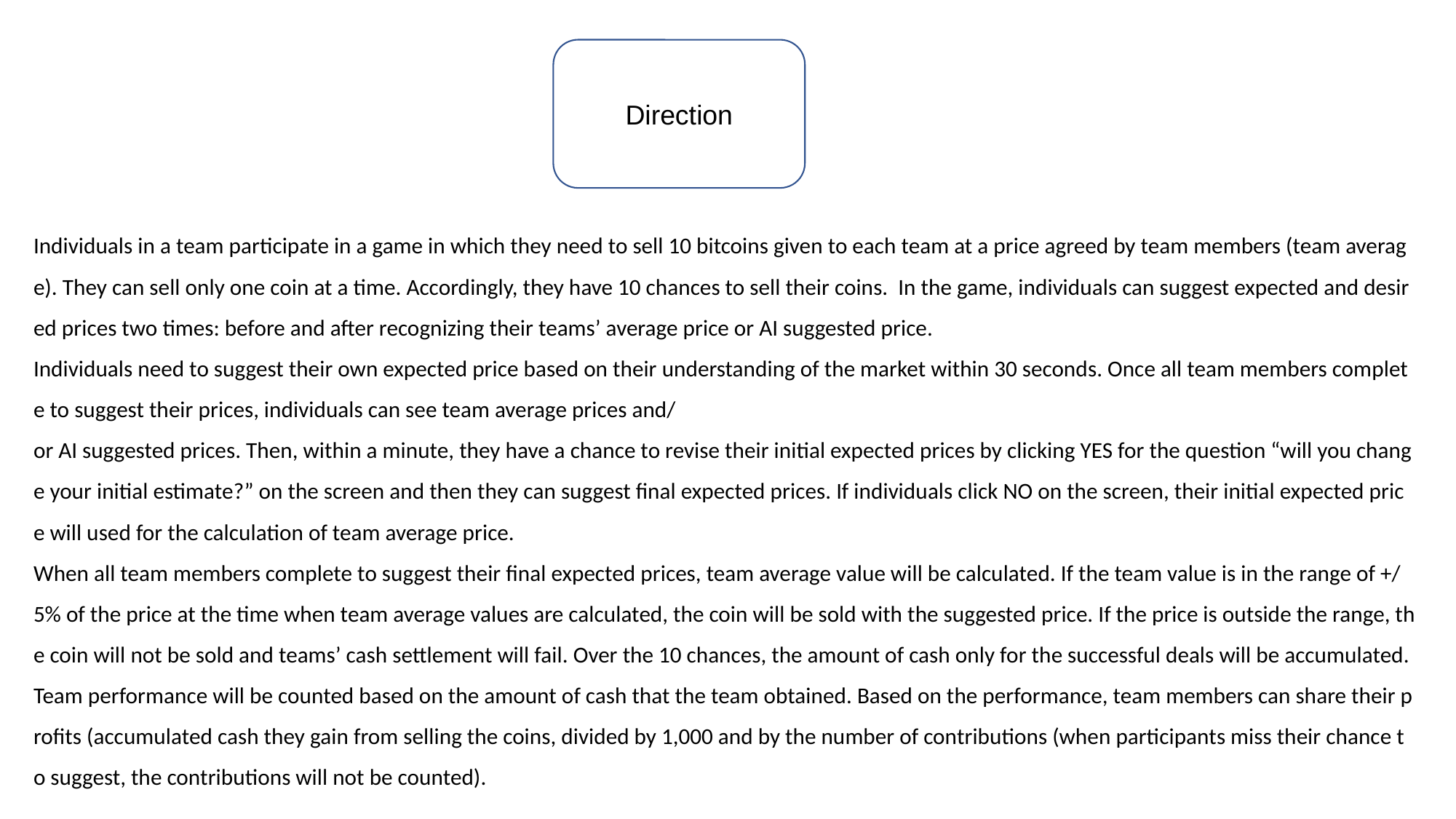

설명 페이지
실험 시작 전 참가자들에게 제시.
일정 시간이 지나면 자동으로 그룹별 페이지로 이동.
Direction
Individuals in a team participate in a game in which they need to sell 10 bitcoins given to each team at a price agreed by team members (team average). They can sell only one coin at a time. Accordingly, they have 10 chances to sell their coins.  In the game, individuals can suggest expected and desired prices two times: before and after recognizing their teams’ average price or AI suggested price.
Individuals need to suggest their own expected price based on their understanding of the market within 30 seconds. Once all team members complete to suggest their prices, individuals can see team average prices and/or AI suggested prices. Then, within a minute, they have a chance to revise their initial expected prices by clicking YES for the question “will you change your initial estimate?” on the screen and then they can suggest final expected prices. If individuals click NO on the screen, their initial expected price will used for the calculation of team average price.
When all team members complete to suggest their final expected prices, team average value will be calculated. If the team value is in the range of +/ 5% of the price at the time when team average values are calculated, the coin will be sold with the suggested price. If the price is outside the range, the coin will not be sold and teams’ cash settlement will fail. Over the 10 chances, the amount of cash only for the successful deals will be accumulated. Team performance will be counted based on the amount of cash that the team obtained. Based on the performance, team members can share their profits (accumulated cash they gain from selling the coins, divided by 1,000 and by the number of contributions (when participants miss their chance to suggest, the contributions will not be counted).